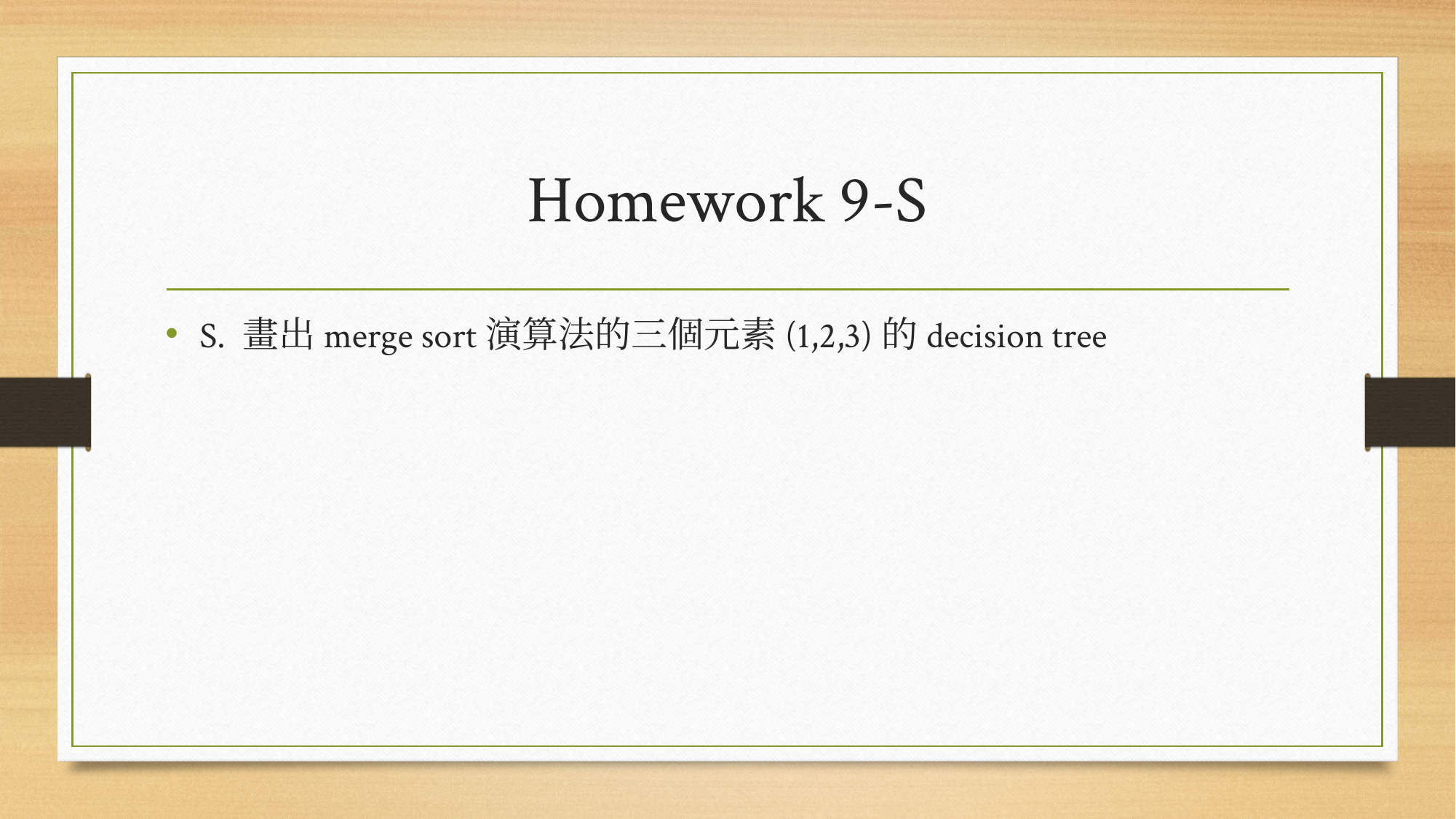

# Homework 9-S
S. 畫出merge sort演算法的三個元素(1,2,3)的decision tree